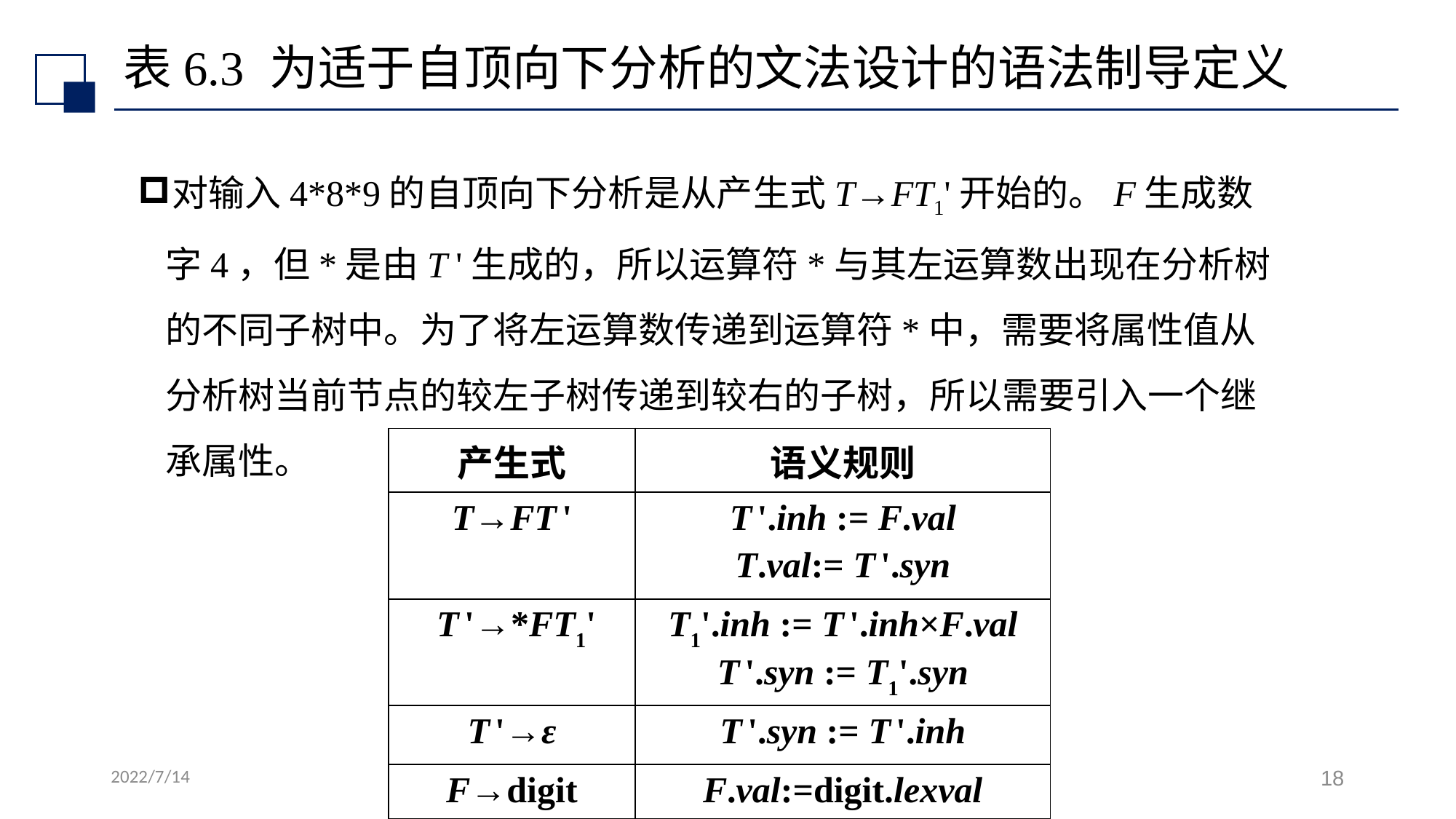

# 表6.3 为适于自顶向下分析的文法设计的语法制导定义
对输入4*8*9的自顶向下分析是从产生式T→FT1'开始的。F生成数字4，但*是由T '生成的，所以运算符*与其左运算数出现在分析树的不同子树中。为了将左运算数传递到运算符*中，需要将属性值从分析树当前节点的较左子树传递到较右的子树，所以需要引入一个继承属性。

| 产生式 | 语义规则 |
| --- | --- |
| T→FT ' | T '.inh := F.val T.val:= T '.syn |
| T '→\*FT1' | T1'.inh := T '.inh×F.val T '.syn := T1'.syn |
| T '→ε | T '.syn := T '.inh |
| F→digit | F.val:=digit.lexval |
2022/7/14
18